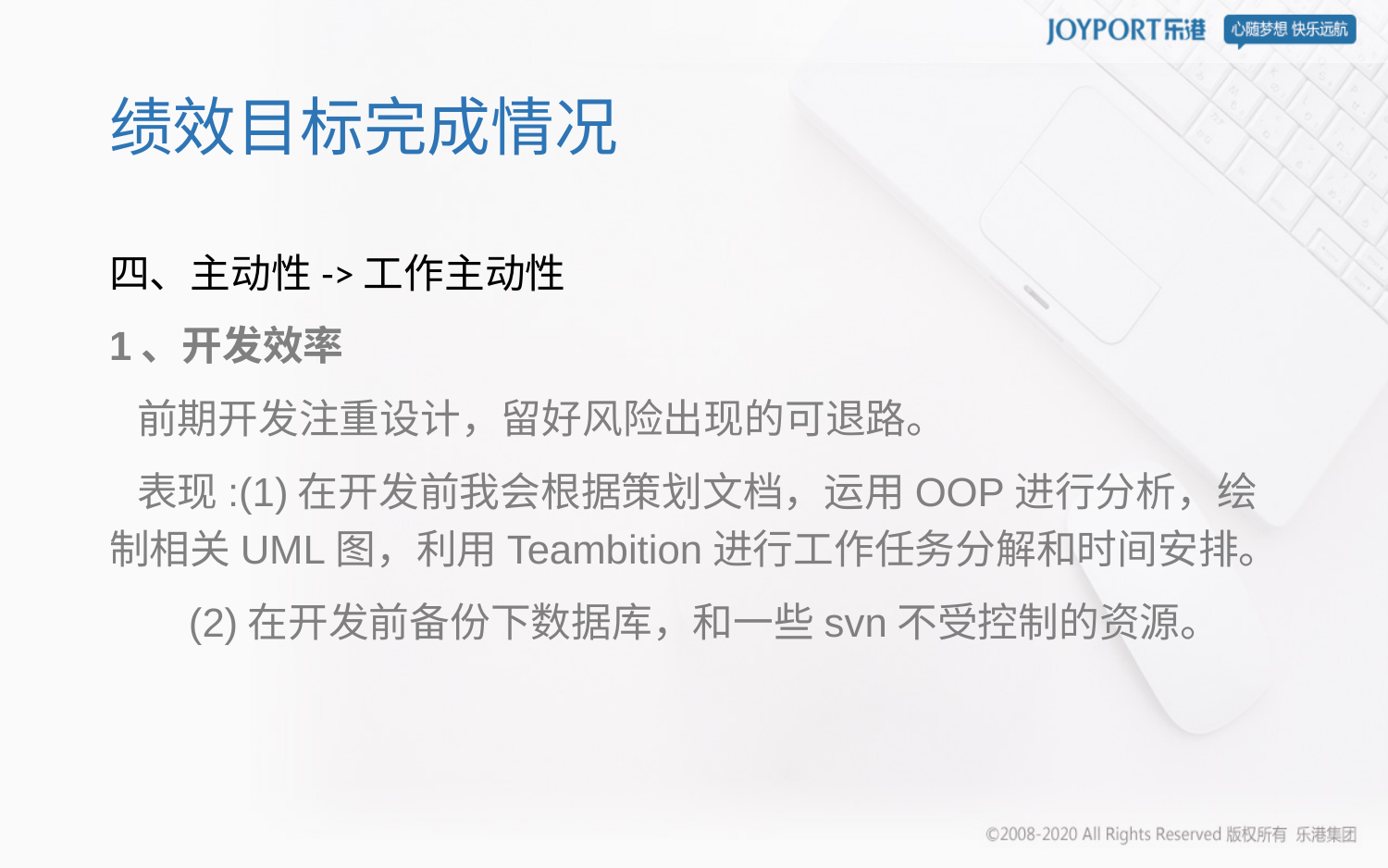

# 绩效目标完成情况
四、主动性->工作主动性
1、开发效率
  前期开发注重设计，留好风险出现的可退路。
  表现:(1)在开发前我会根据策划文档，运用OOP进行分析，绘制相关UML图，利用Teambition进行工作任务分解和时间安排。
       (2)在开发前备份下数据库，和一些svn不受控制的资源。